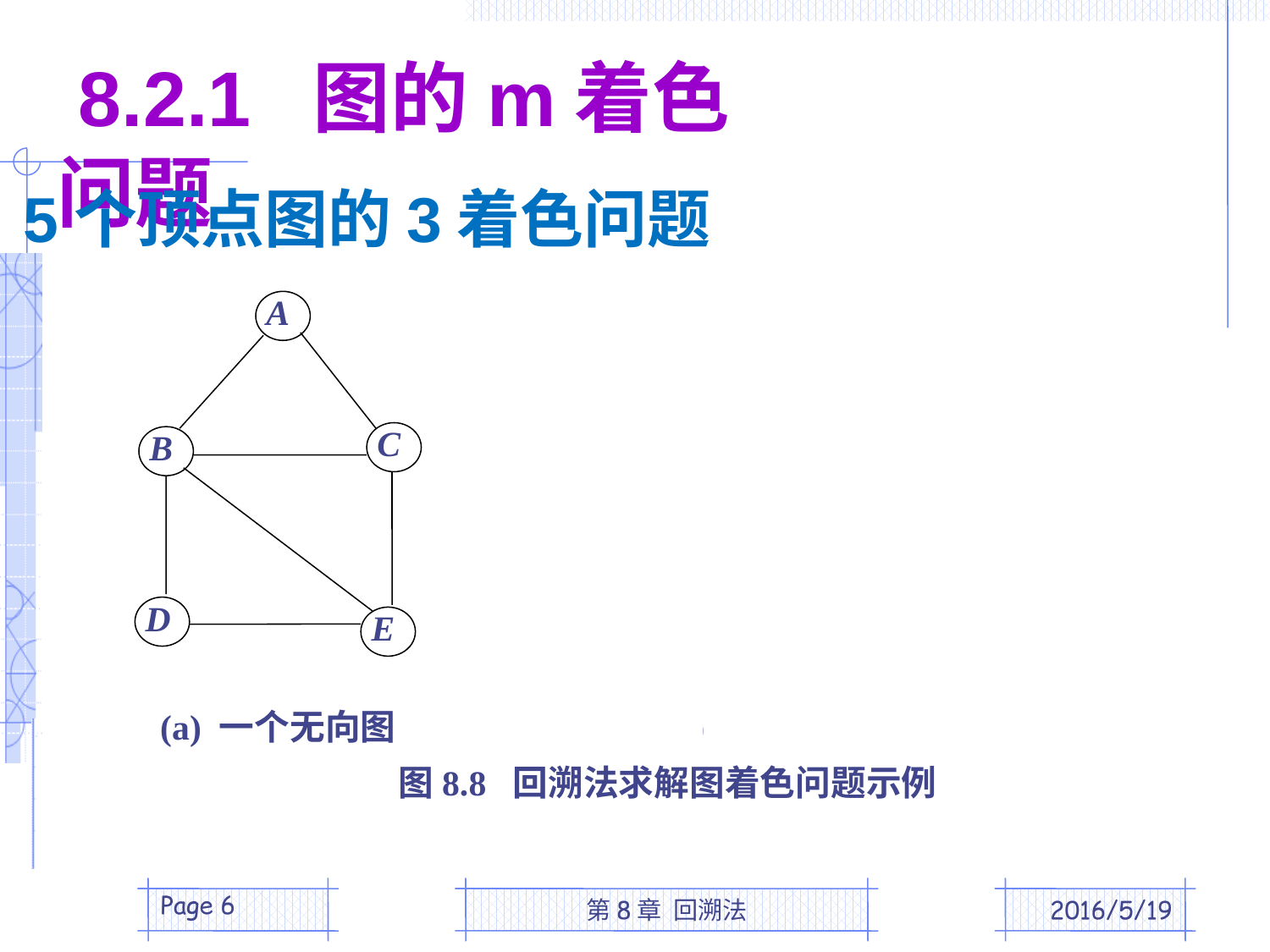

8.2.1  图的m着色问题
1

A=1
2

B=2
A
3
4

C=3
5
6
7
C
B

D=3

D=1

8
12
13

E=1
D
E
9
10
11
14

(a) 一个无向图                                     (b) 回溯法搜索空间
图8.8  回溯法求解图着色问题示例

5个顶点图的3着色问题
Page 6
第8章  回溯法
2016/5/19